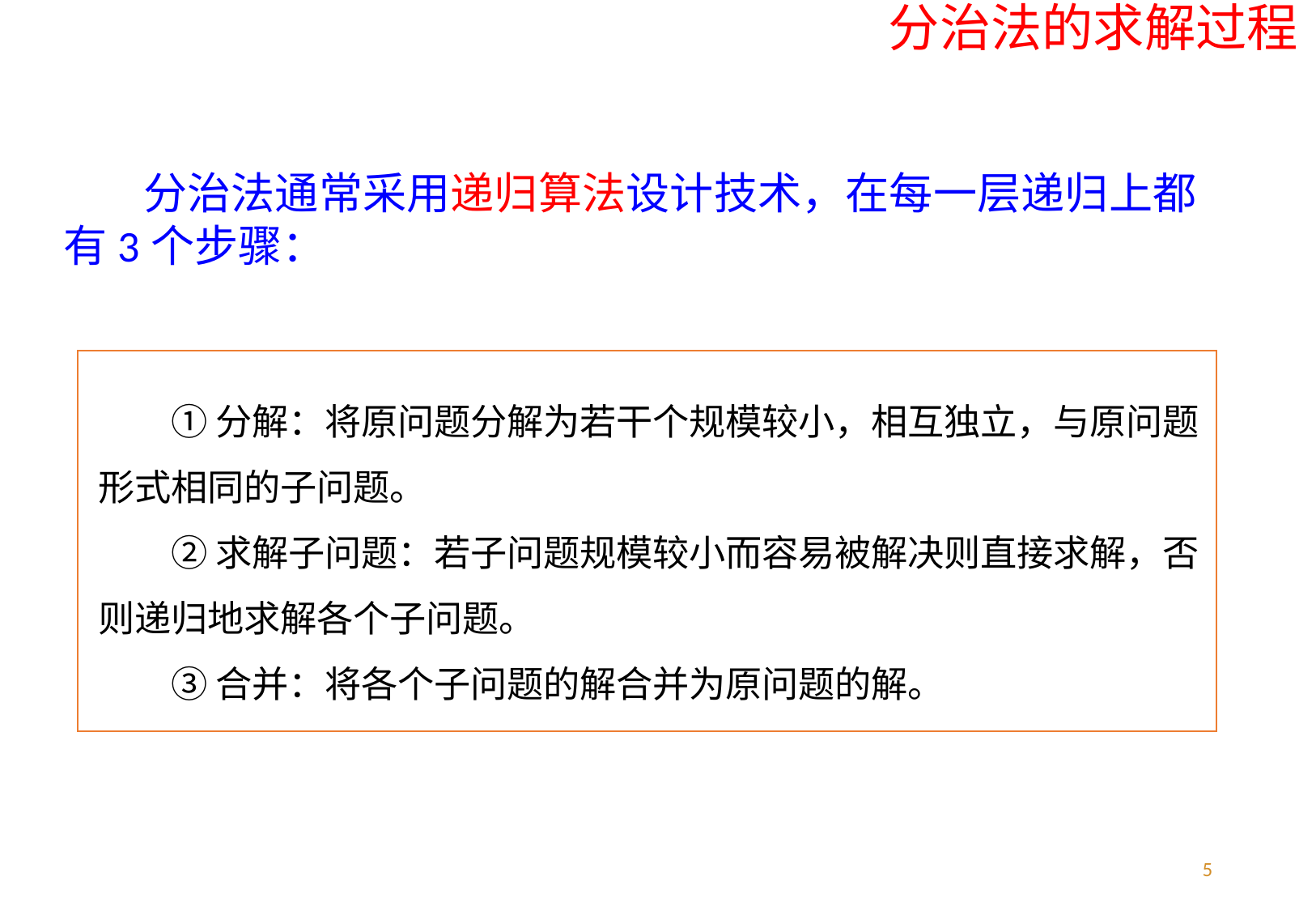

分治法的求解过程
       分治法通常采用递归算法设计技术，在每一层递归上都有3个步骤：
　　① 分解：将原问题分解为若干个规模较小，相互独立，与原问题形式相同的子问题。
　　② 求解子问题：若子问题规模较小而容易被解决则直接求解，否则递归地求解各个子问题。
　　③ 合并：将各个子问题的解合并为原问题的解。
5